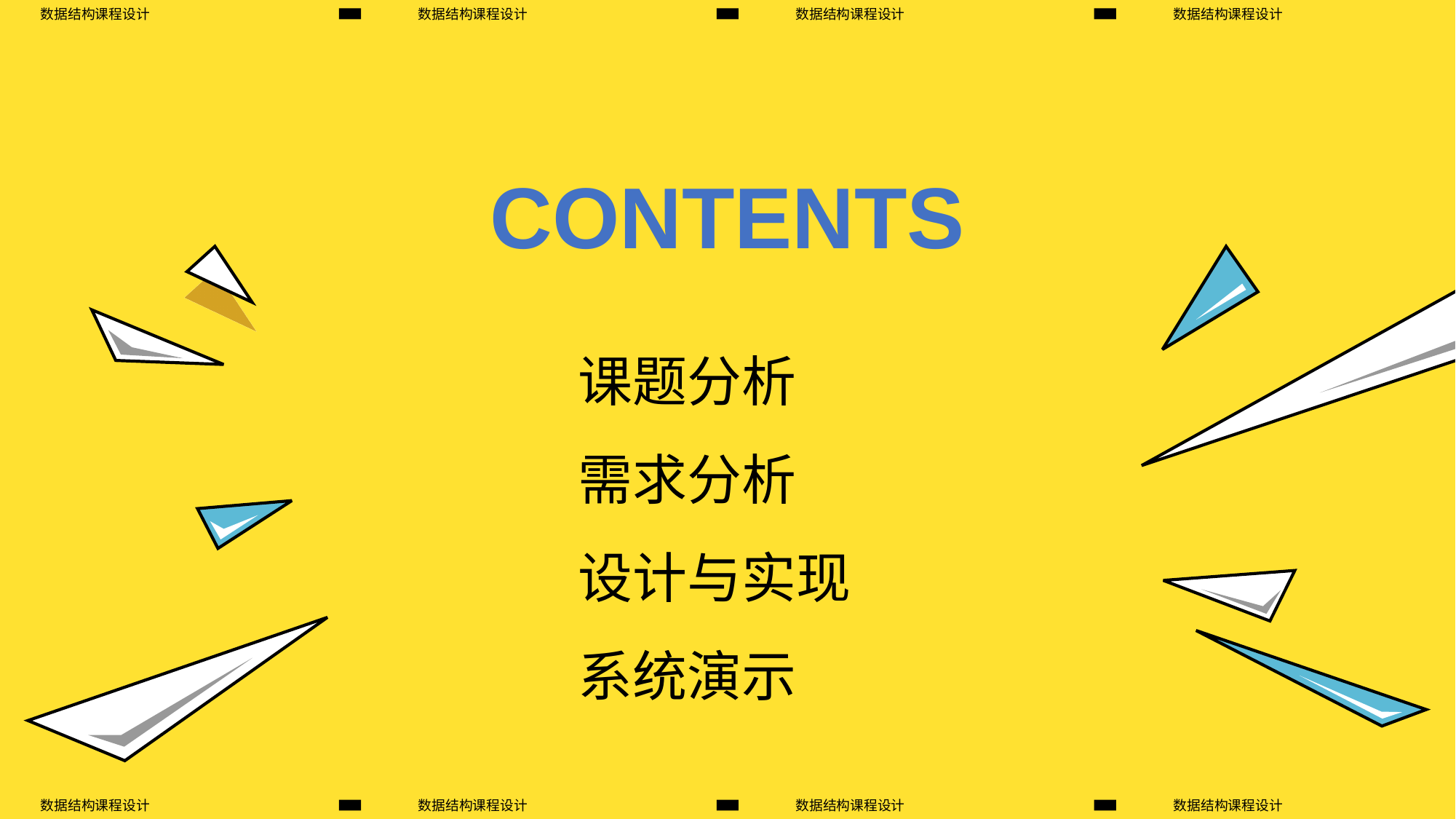

数据结构课程设计
数据结构课程设计
数据结构课程设计
数据结构课程设计

CONTENTS

课题分析
需求分析
设计与实现
系统演示
数据结构课程设计
数据结构课程设计
数据结构课程设计
数据结构课程设计